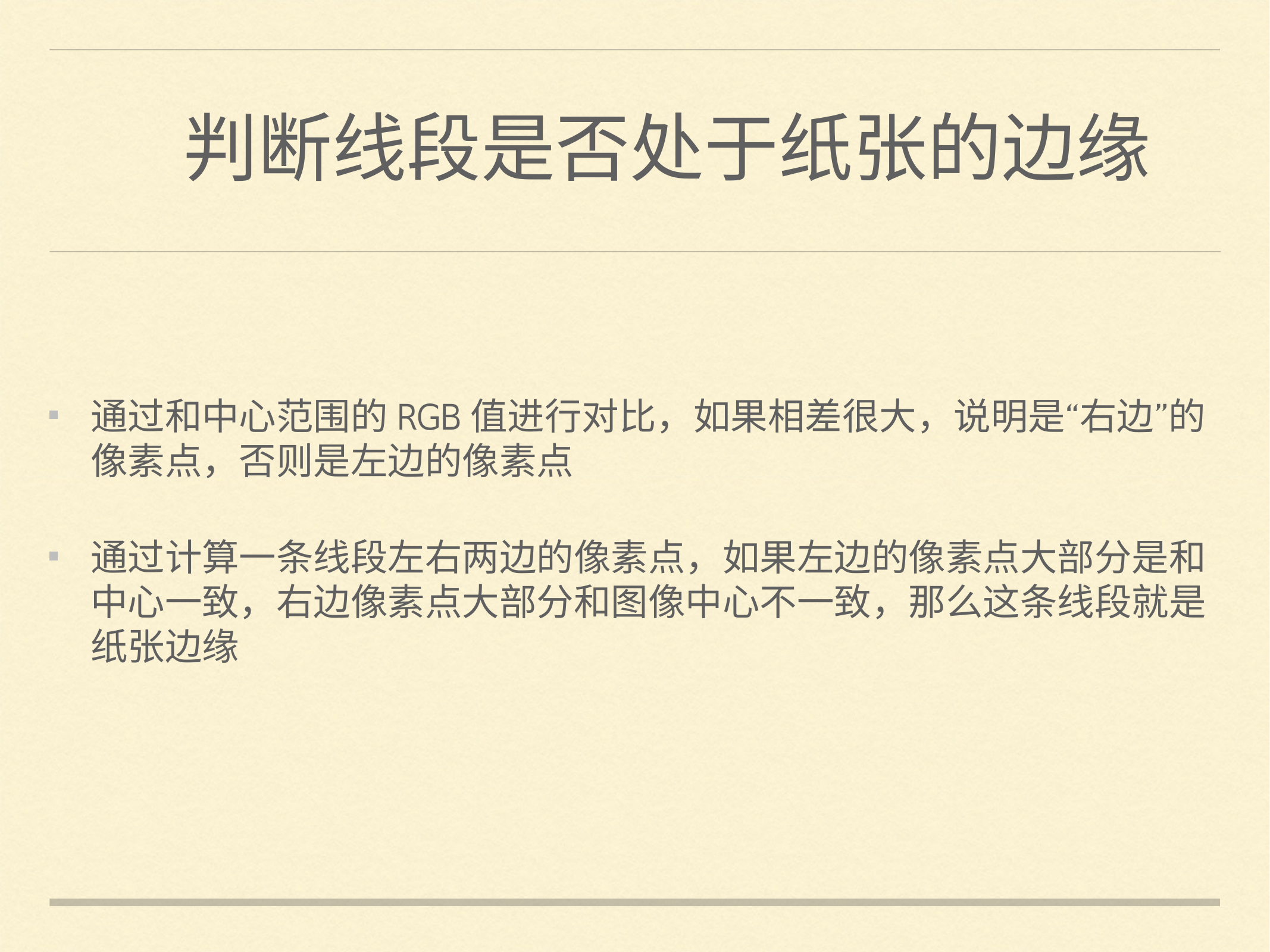

# 判断线段是否处于纸张的边缘
通过和中心范围的RGB值进行对比，如果相差很大，说明是“右边”的像素点，否则是左边的像素点
通过计算一条线段左右两边的像素点，如果左边的像素点大部分是和中心一致，右边像素点大部分和图像中心不一致，那么这条线段就是纸张边缘